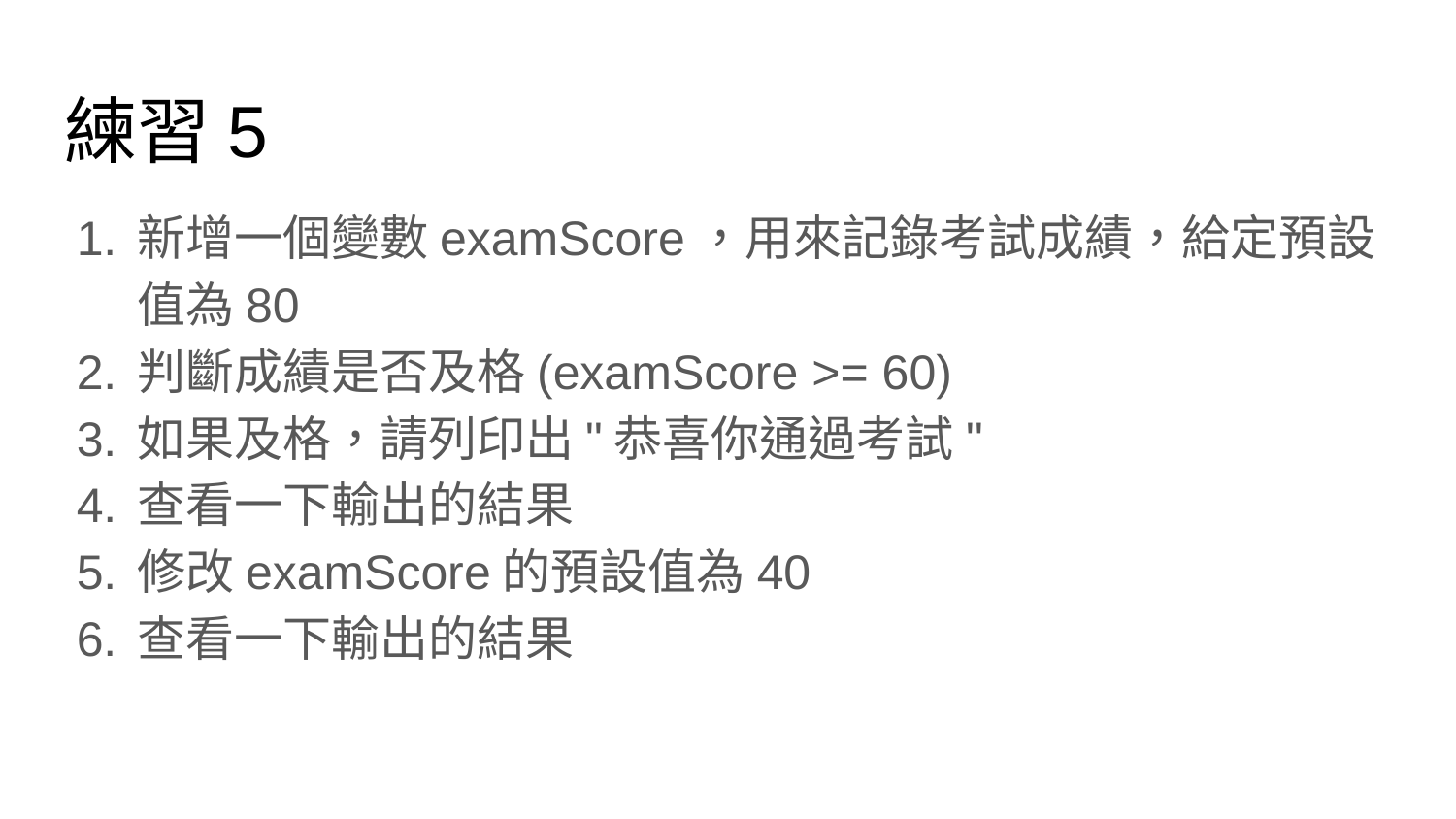

# 練習5
新增一個變數examScore，用來記錄考試成績，給定預設值為80
判斷成績是否及格(examScore >= 60)
如果及格，請列印出"恭喜你通過考試"
查看一下輸出的結果
修改examScore的預設值為40
查看一下輸出的結果